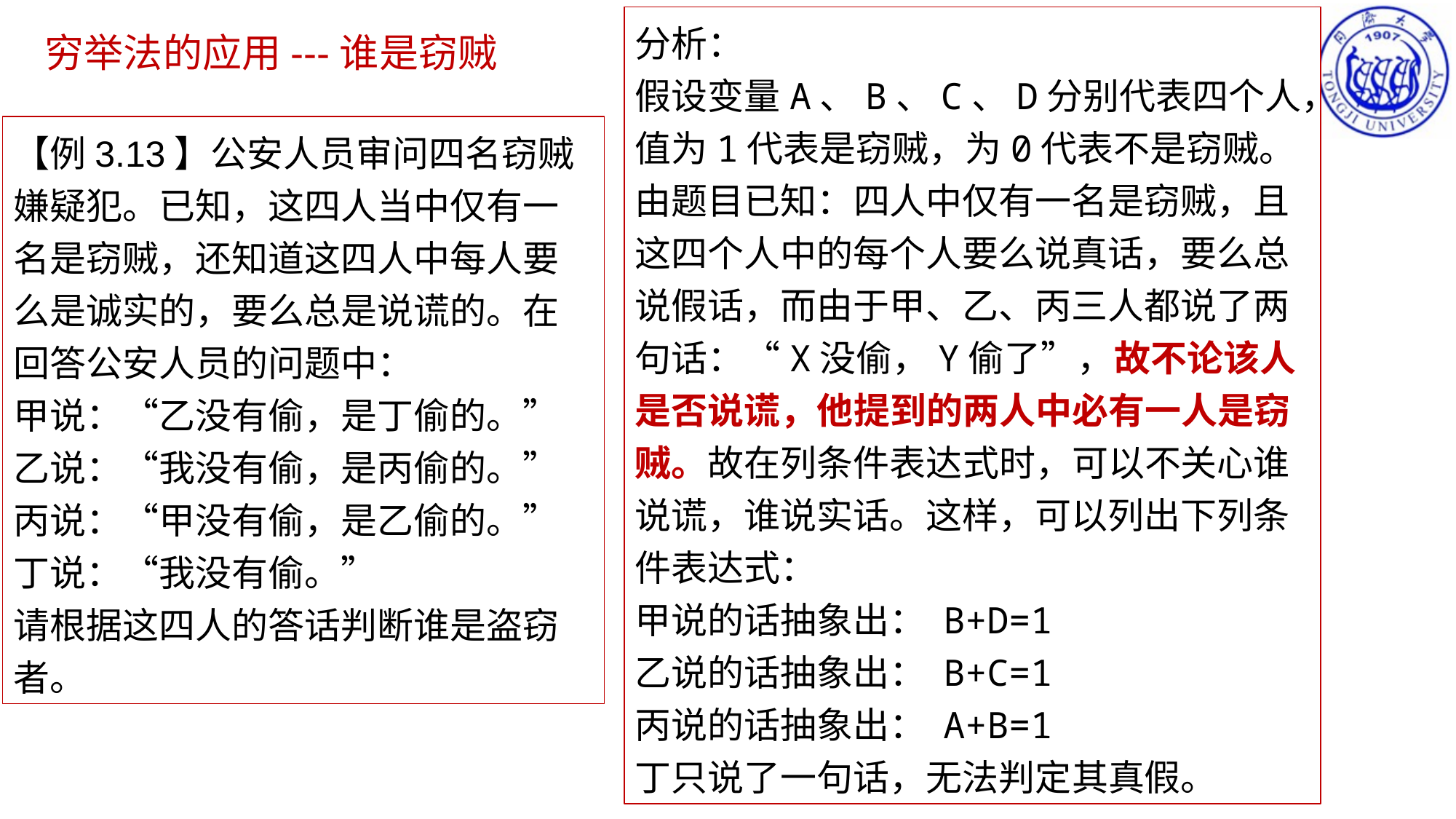

分析：
假设变量A、B、C、D分别代表四个人，值为1代表是窃贼，为0代表不是窃贼。
由题目已知：四人中仅有一名是窃贼，且这四个人中的每个人要么说真话，要么总说假话，而由于甲、乙、丙三人都说了两句话：“X没偷，Y偷了”，故不论该人是否说谎，他提到的两人中必有一人是窃贼。故在列条件表达式时，可以不关心谁说谎，谁说实话。这样，可以列出下列条件表达式：
甲说的话抽象出： B+D=1
乙说的话抽象出： B+C=1
丙说的话抽象出： A+B=1
丁只说了一句话，无法判定其真假。
穷举法的应用---谁是窃贼
【例3.13】公安人员审问四名窃贼嫌疑犯。已知，这四人当中仅有一名是窃贼，还知道这四人中每人要么是诚实的，要么总是说谎的。在回答公安人员的问题中：
甲说：“乙没有偷，是丁偷的。”
乙说：“我没有偷，是丙偷的。”
丙说：“甲没有偷，是乙偷的。”
丁说：“我没有偷。”
请根据这四人的答话判断谁是盗窃者。